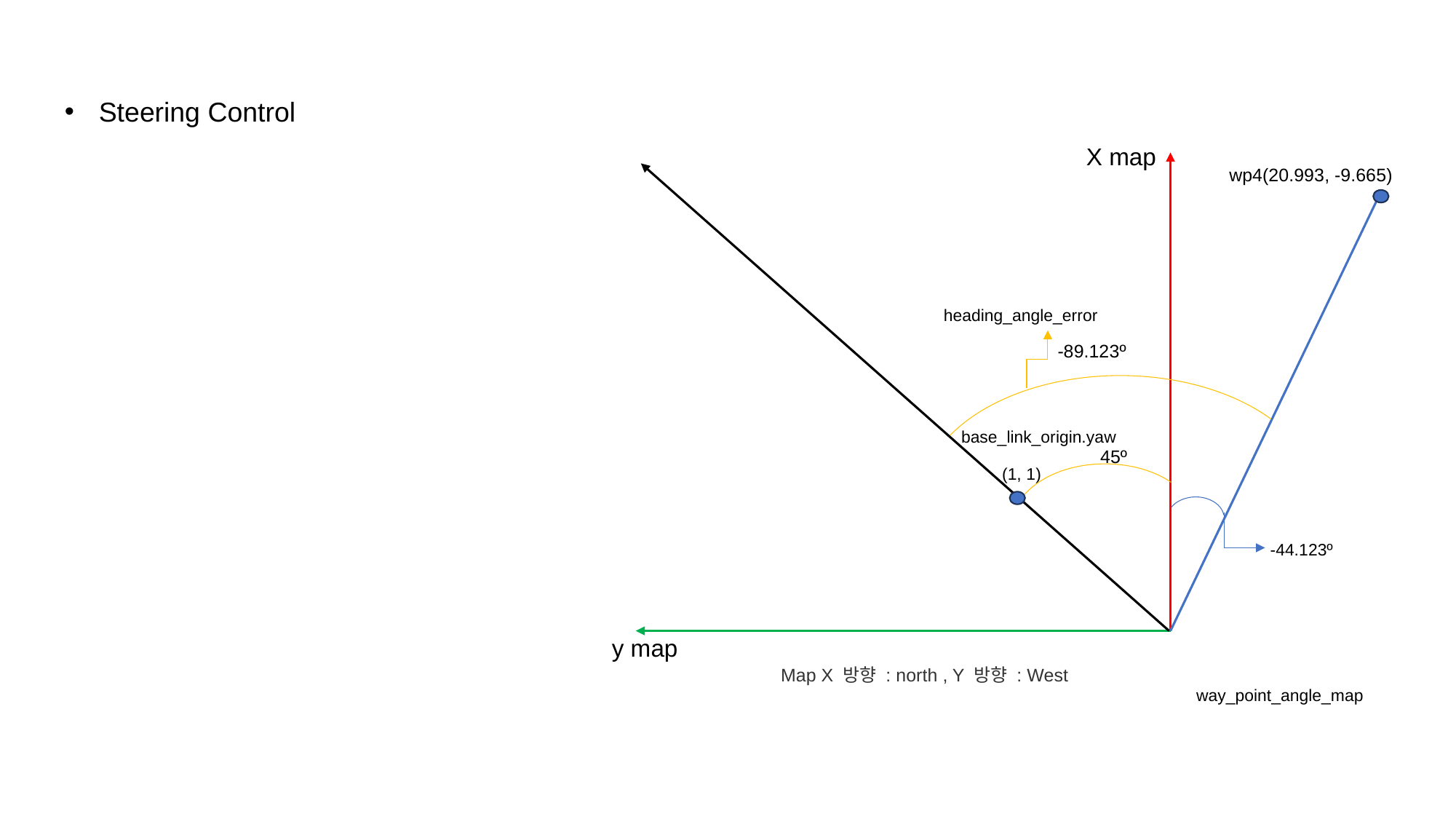

Steering Control
X map
wp4(20.993, -9.665)

heading_angle_error
-89.123º

base_link_origin.yaw
45º
(1, 1)

-44.123º
y map
Map X 방향 : north , Y 방향 : West
way_point_angle_map